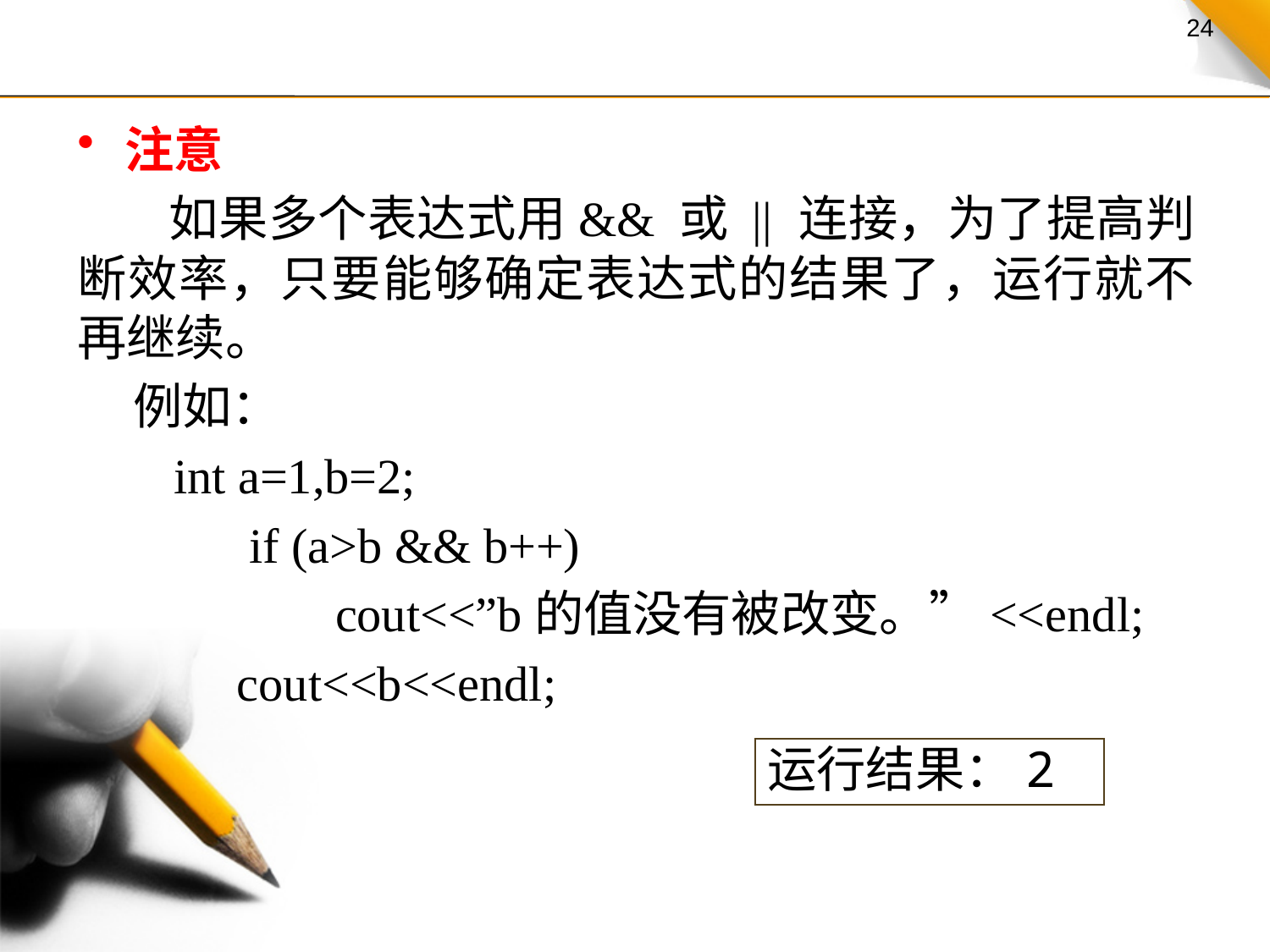

注意
       如果多个表达式用&& 或 || 连接，为了提高判断效率，只要能够确定表达式的结果了，运行就不再继续。
    例如：
       int a=1,b=2;
              if (a>b && b++)
                     cout<<”b的值没有被改变。”<<endl;
             cout<<b<<endl;
运行结果：2